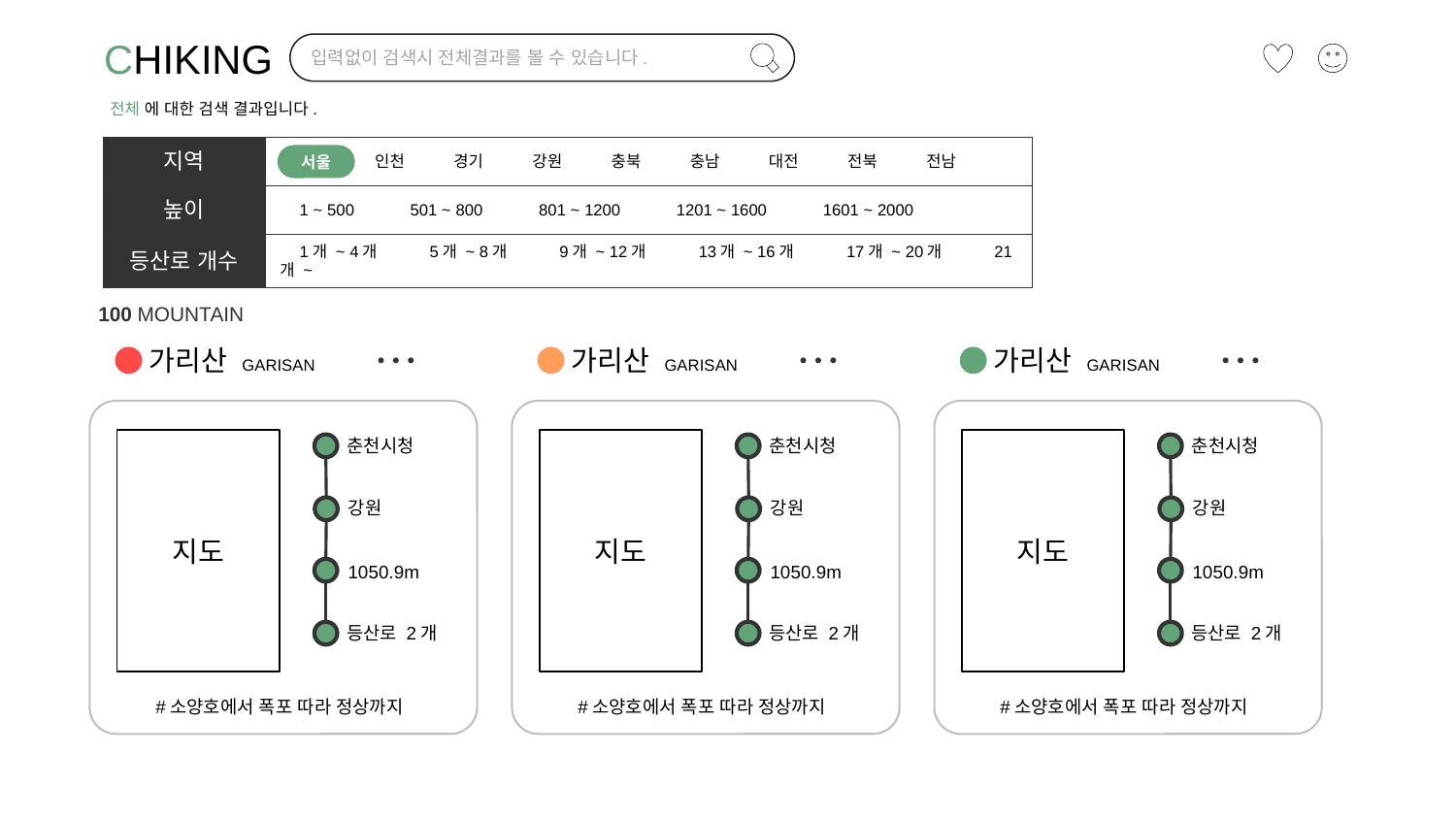

CHIKING
입력없이 검색시 전체결과를 볼 수 있습니다.

전체 에 대한 검색 결과입니다.
| 지역 | 서울　　　인천　　　경기　　　강원　　　충북　　　충남　　　대전　　　전북　　　전남 |
| --- | --- |
| 높이 | 1 ~ 500　　　501 ~ 800　　　801 ~ 1200　　　1201 ~ 1600　　　1601 ~ 2000 |
| 등산로 개수 | 1개 ~ 4개　　　5개 ~ 8개　　　9개 ~ 12개　　　13개 ~ 16개　　　17개 ~ 20개　　　21개 ~ |
서울
100 MOUNTAIN
가리산 GARISAN
가리산 GARISAN
가리산 GARISAN

춘천시청
춘천시청
춘천시청
지도
지도
지도

강원
강원
강원

1050.9m
1050.9m
1050.9m

등산로 2개
등산로 2개
등산로 2개

#소양호에서 폭포 따라 정상까지
#소양호에서 폭포 따라 정상까지
#소양호에서 폭포 따라 정상까지